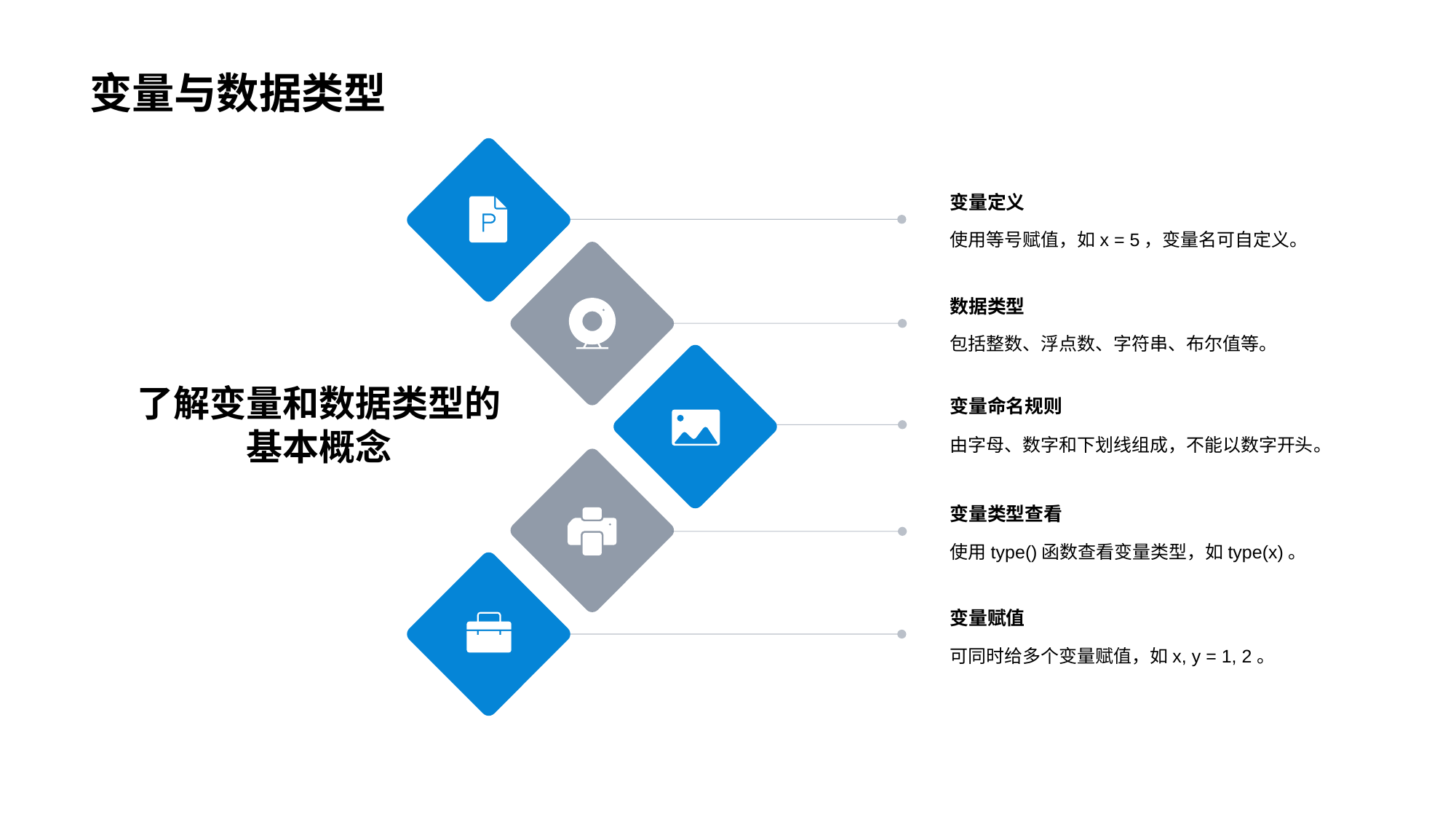

# 变量与数据类型

变量定义

使用等号赋值，如x = 5，变量名可自定义。

数据类型

包括整数、浮点数、字符串、布尔值等。

变量命名规则

由字母、数字和下划线组成，不能以数字开头。
了解变量和数据类型的基本概念

变量类型查看

使用type()函数查看变量类型，如type(x)。

变量赋值

可同时给多个变量赋值，如x, y = 1, 2。